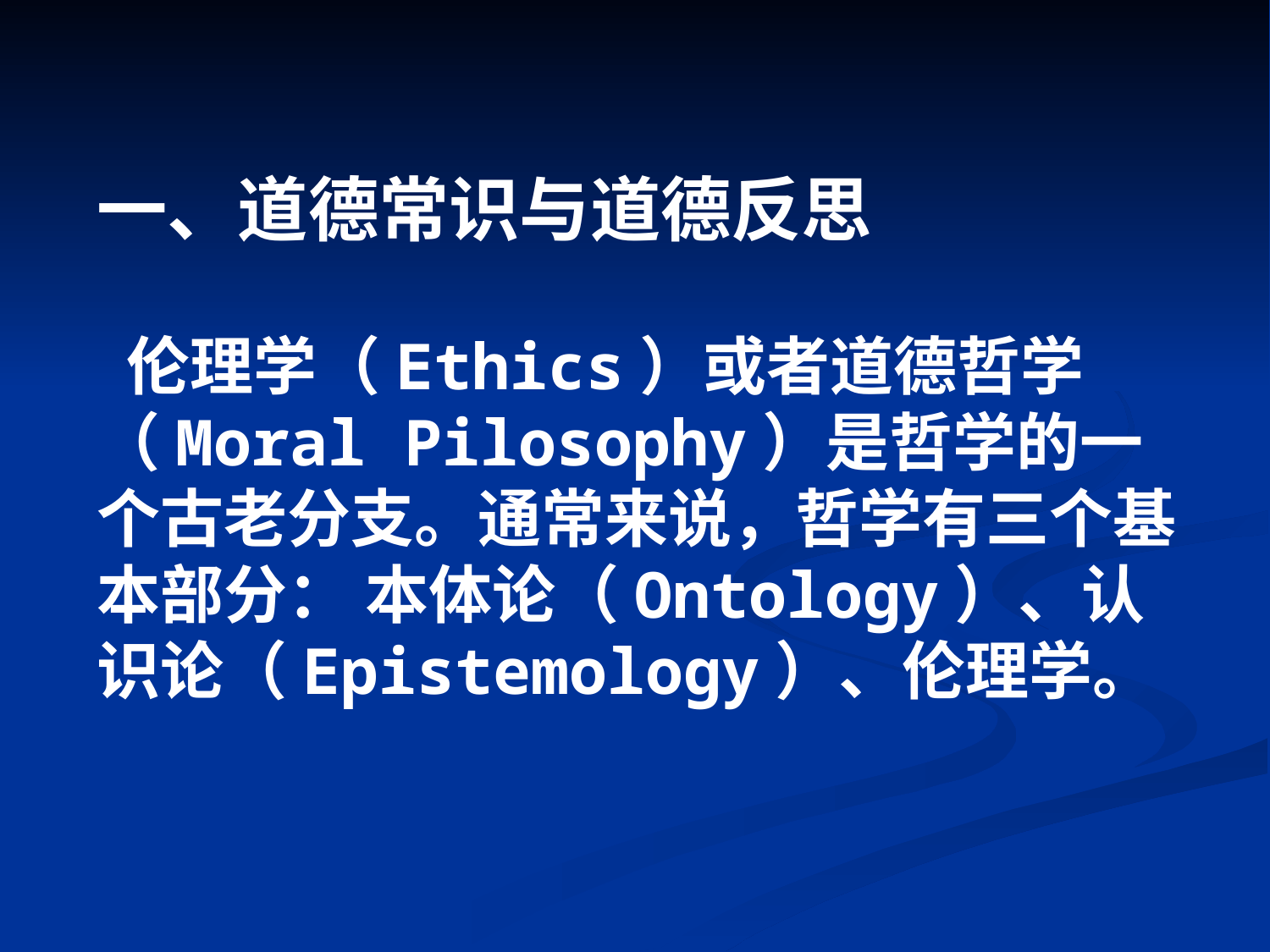

一、道德常识与道德反思

 伦理学（Ethics）或者道德哲学（Moral Pilosophy）是哲学的一个古老分支。通常来说，哲学有三个基本部分： 本体论（Ontology）、认识论（Epistemology）、伦理学。